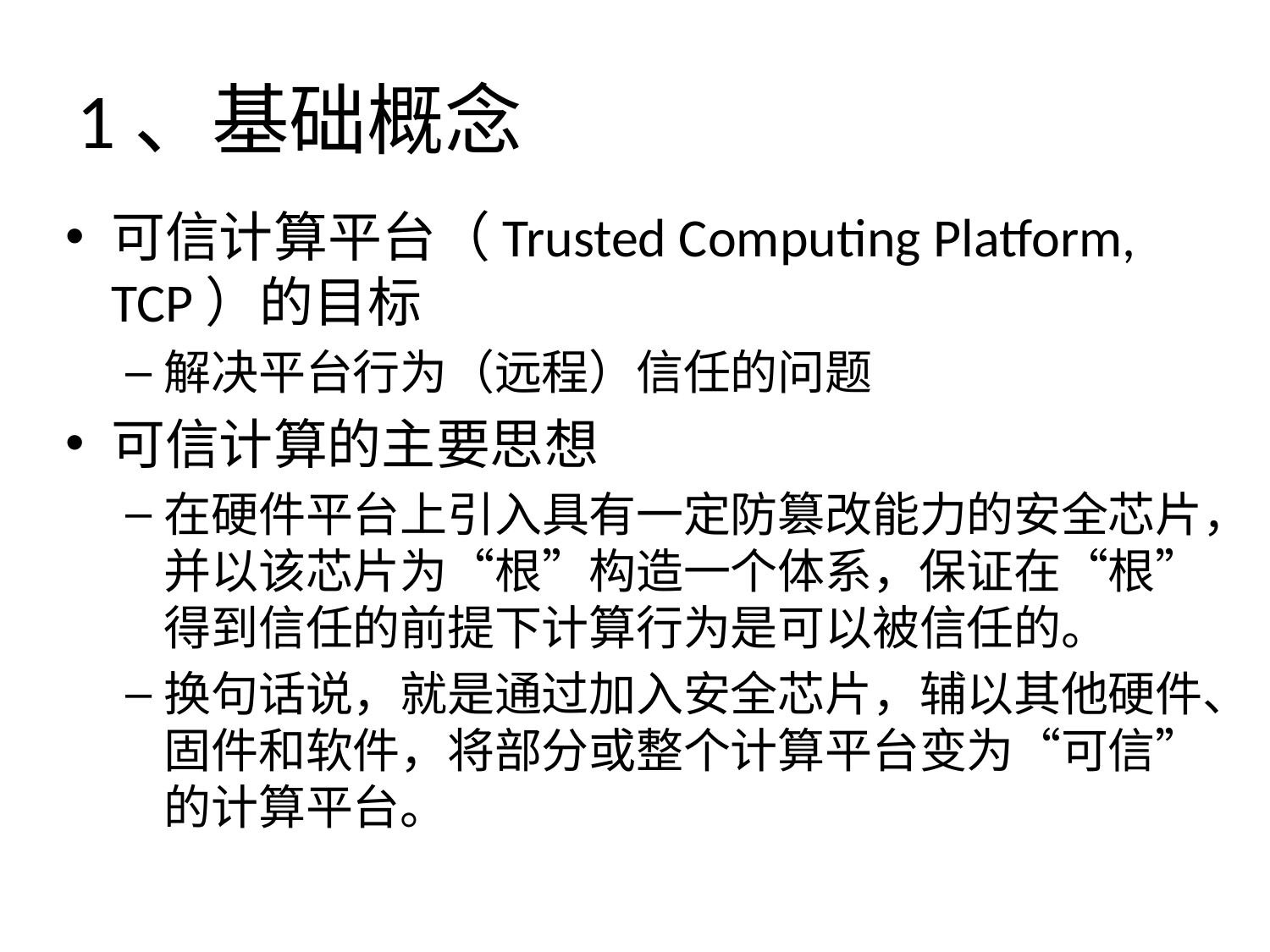

# 1、基础概念
可信计算平台（Trusted Computing Platform, TCP）的目标
解决平台行为（远程）信任的问题
可信计算的主要思想
在硬件平台上引入具有一定防篡改能力的安全芯片，并以该芯片为“根”构造一个体系，保证在“根”得到信任的前提下计算行为是可以被信任的。
换句话说，就是通过加入安全芯片，辅以其他硬件、固件和软件，将部分或整个计算平台变为“可信”的计算平台。